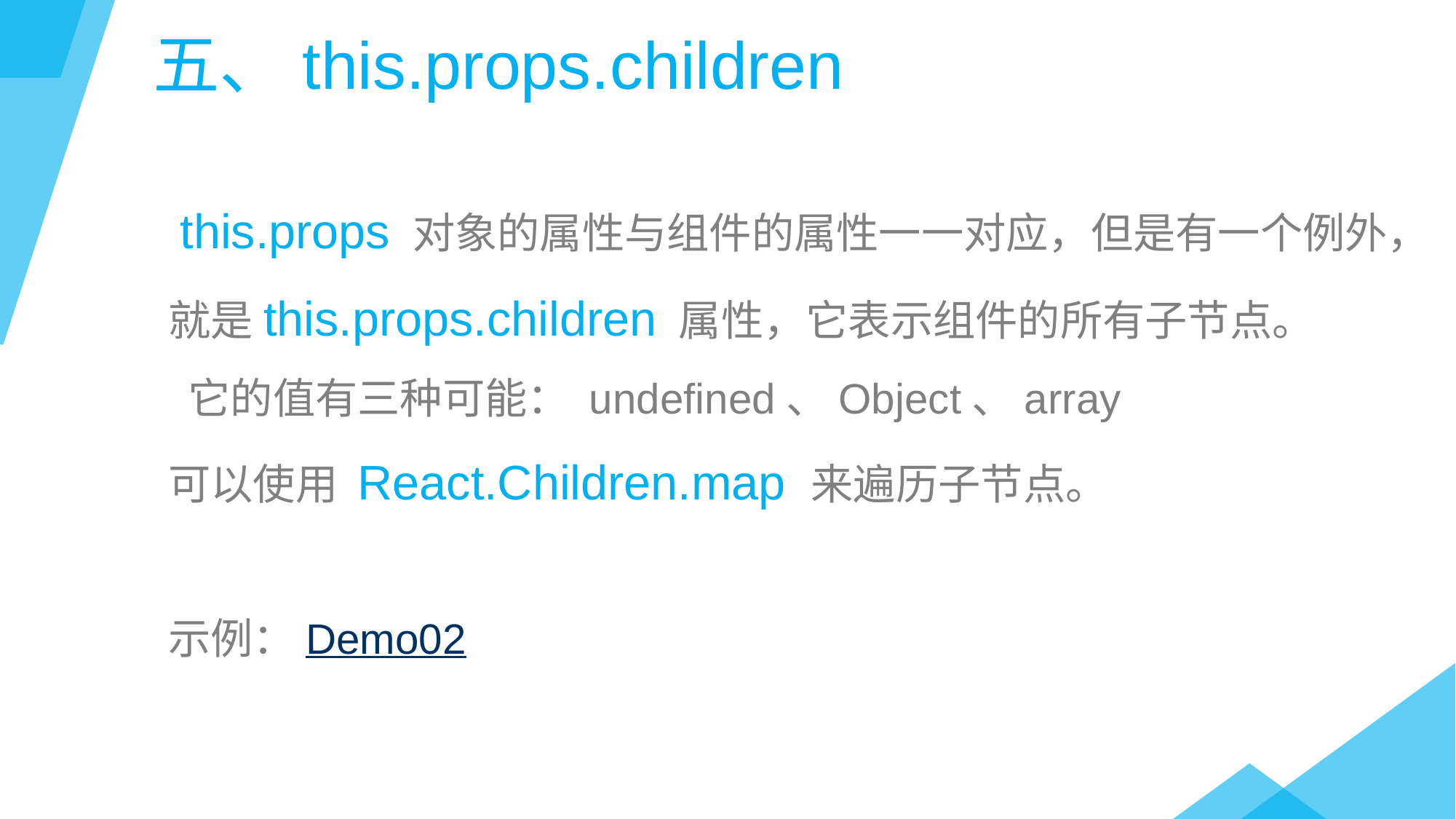

五、this.props.children
 this.props 对象的属性与组件的属性一一对应，但是有一个例外，就是this.props.children 属性，它表示组件的所有子节点。
 它的值有三种可能： undefined、Object、array
可以使用 React.Children.map 来遍历子节点。

示例：Demo02